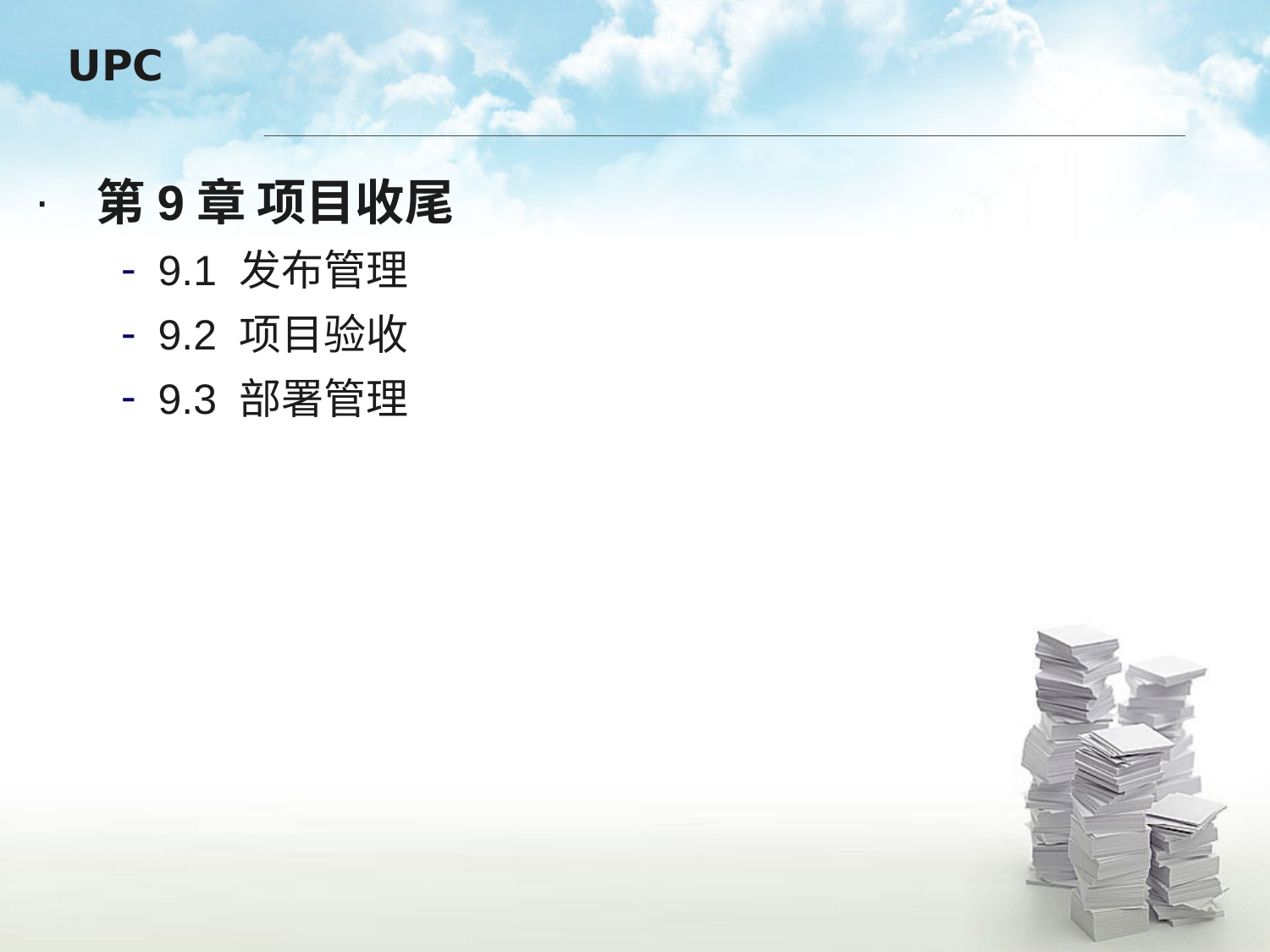

第9章 项目收尾
9.1 发布管理
9.2 项目验收
9.3 部署管理